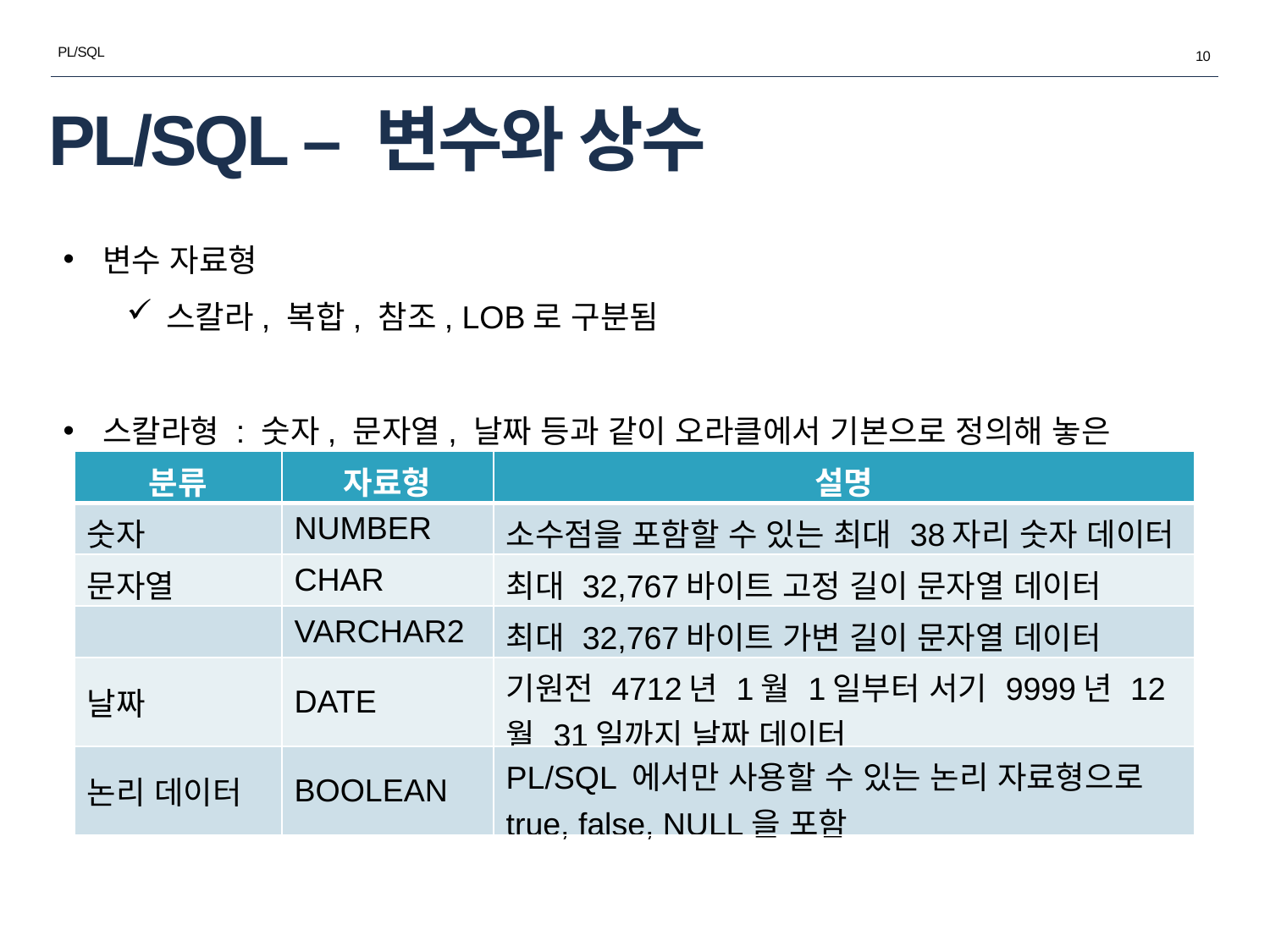

PL/SQL
10
# PL/SQL – 변수와 상수
변수 자료형
스칼라, 복합, 참조, LOB로 구분됨

스칼라형 : 숫자, 문자열, 날짜 등과 같이 오라클에서 기본으로 정의해 놓은 자료형
| 분류 | 자료형 | 설명 |
| --- | --- | --- |
| 숫자 | NUMBER | 소수점을 포함할 수 있는 최대 38자리 숫자 데이터 |
| 문자열 | CHAR | 최대 32,767바이트 고정 길이 문자열 데이터 |
|  | VARCHAR2 | 최대 32,767바이트 가변 길이 문자열 데이터 |
| 날짜 | DATE | 기원전 4712년 1월 1일부터 서기 9999년 12월 31일까지 날짜 데이터 |
| 논리 데이터 | BOOLEAN | PL/SQL 에서만 사용할 수 있는 논리 자료형으로 true, false, NULL을 포함 |